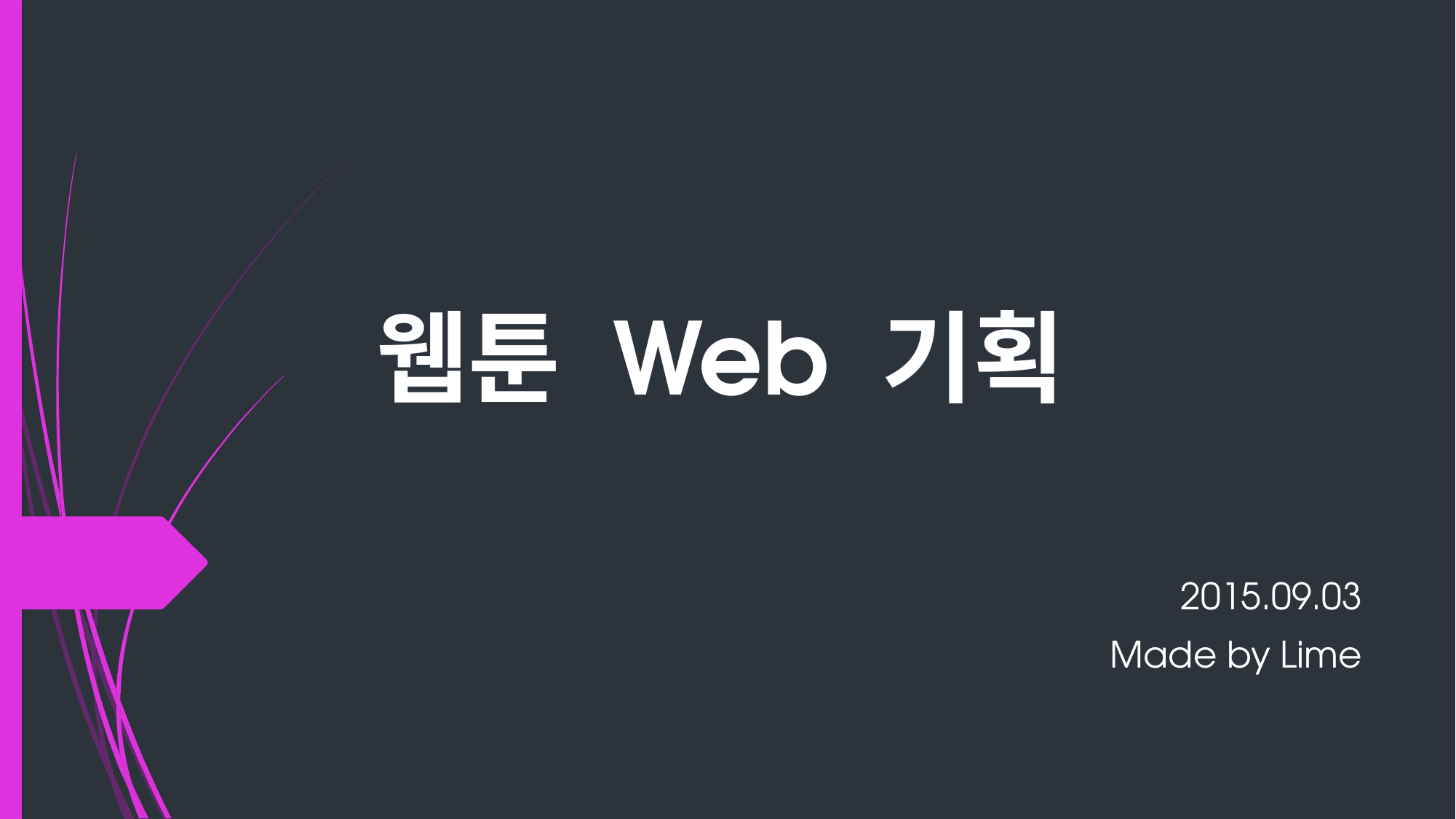

# 웹툰 Web 기획
2015.09.03
Made by Lime